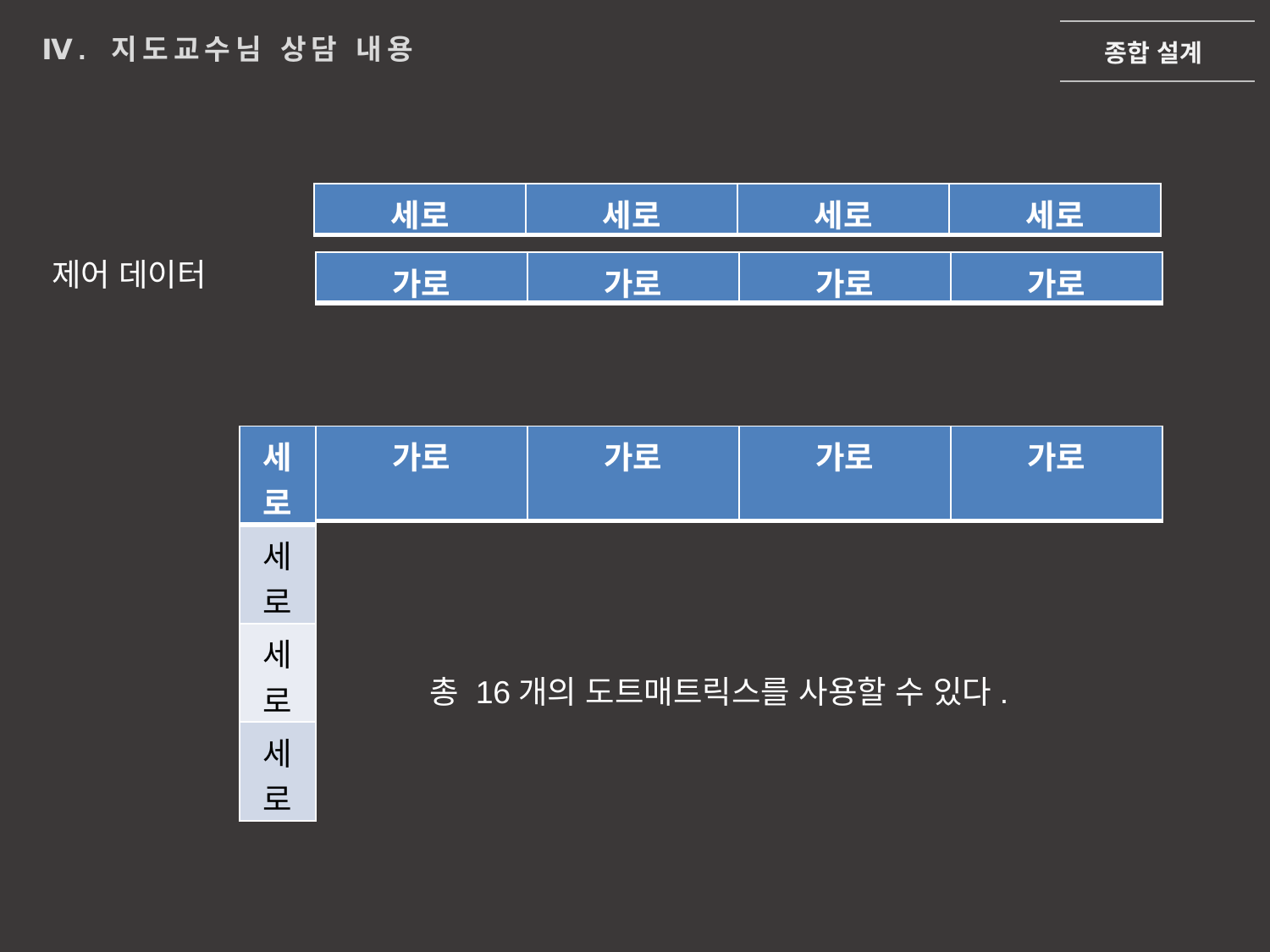

종합 설계
 Ⅳ. 지도교수님 상담 내용
| 세로 | 세로 | 세로 | 세로 |
| --- | --- | --- | --- |
제어 데이터
| 가로 | 가로 | 가로 | 가로 |
| --- | --- | --- | --- |
| 세로 |
| --- |
| 세로 |
| 세로 |
| 세로 |
| 가로 | 가로 | 가로 | 가로 |
| --- | --- | --- | --- |
총 16개의 도트매트릭스를 사용할 수 있다.